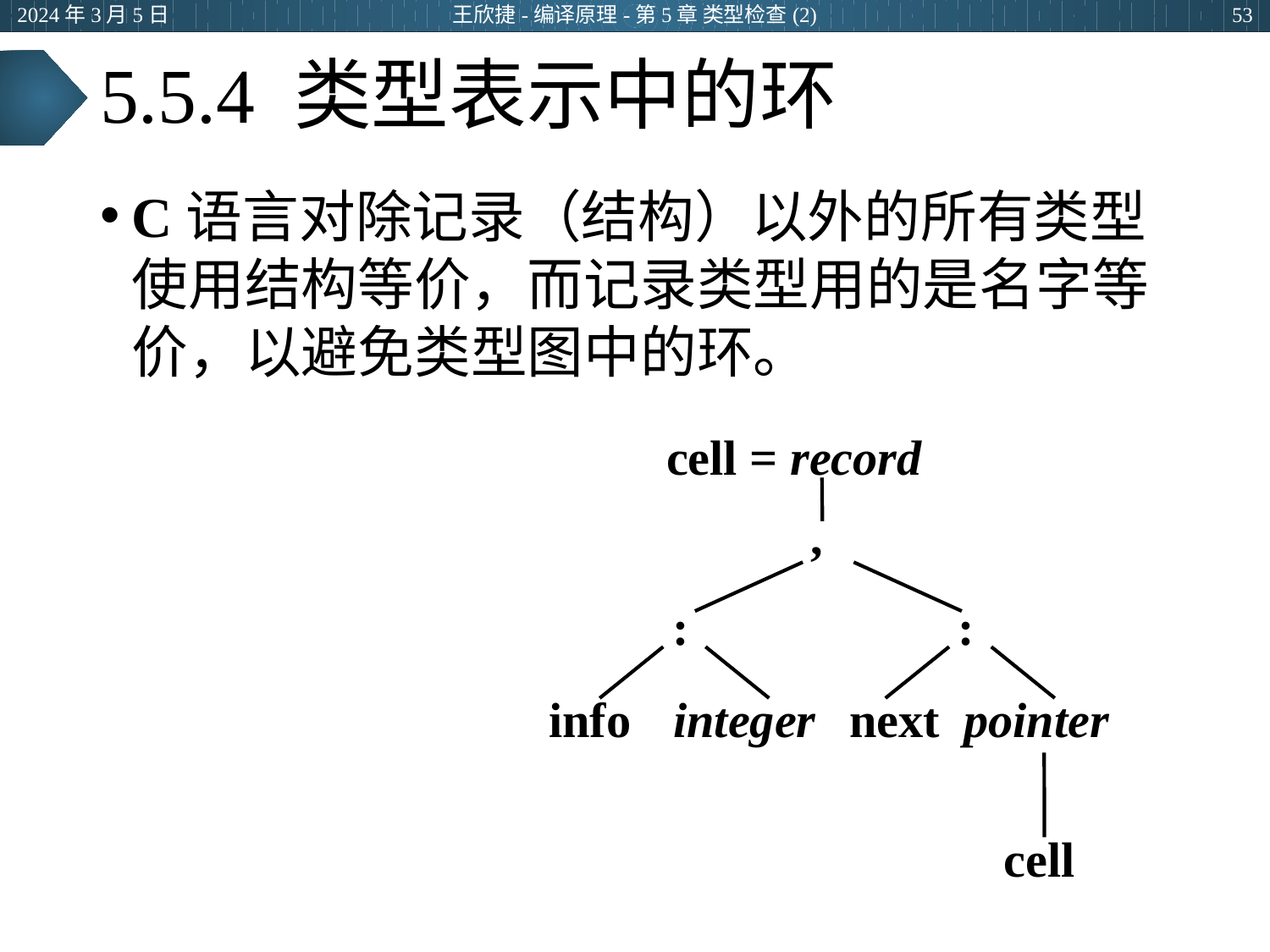

2024年3月5日
王欣捷-编译原理-第5章 类型检查(2)
53
# 5.5.4 类型表示中的环
C语言对除记录（结构）以外的所有类型使用结构等价，而记录类型用的是名字等价，以避免类型图中的环。
cell = record

,

:
:

info
integer
next
pointer

cell